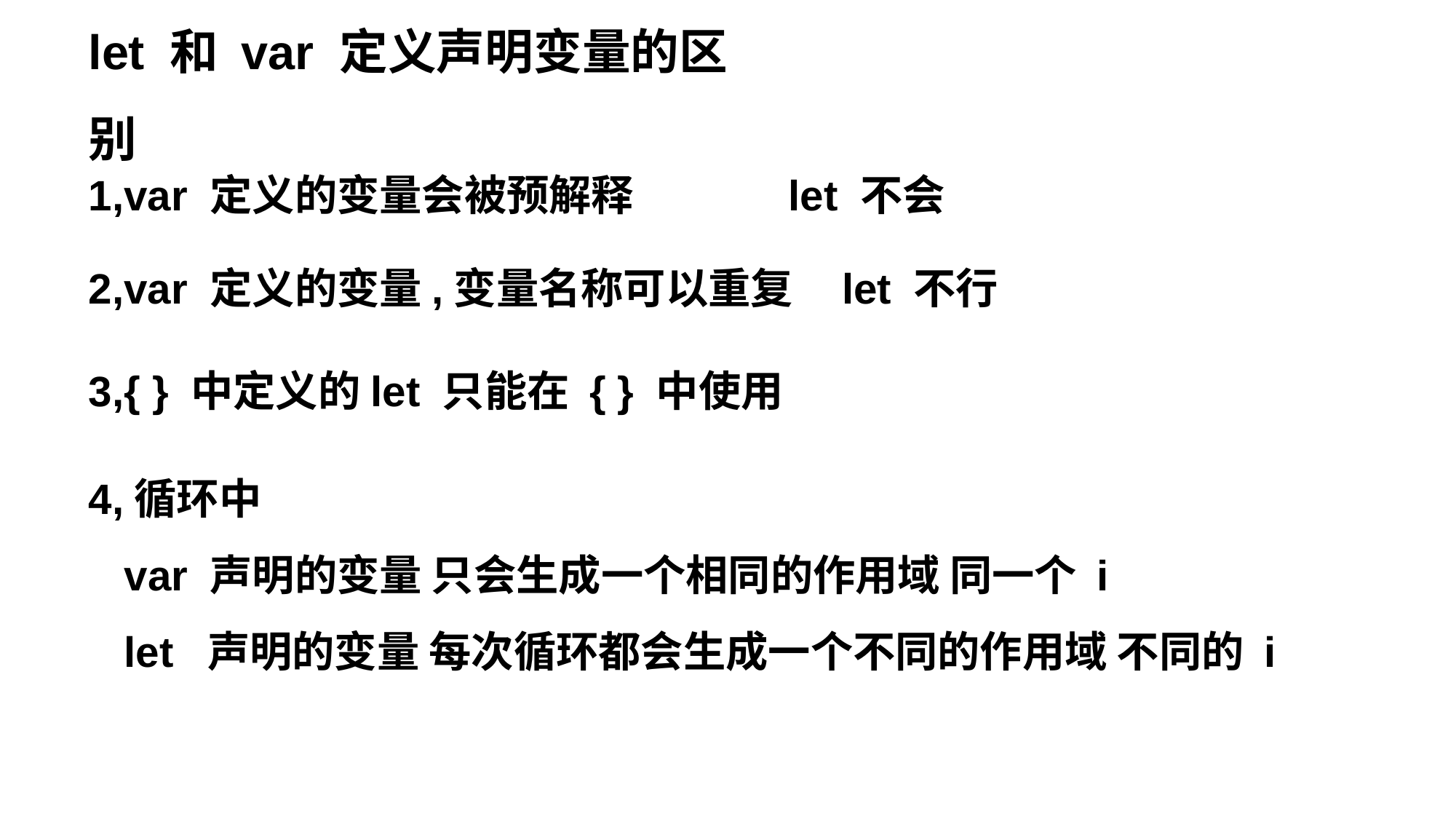

let 和 var 定义声明变量的区别
1,var 定义的变量会被预解释               let 不会
2,var 定义的变量,变量名称可以重复    let 不行
3,{ } 中定义的let 只能在 { } 中使用
4,循环中
   var 声明的变量 只会生成一个相同的作用域 同一个 i
   let  声明的变量 每次循环都会生成一个不同的作用域 不同的 i